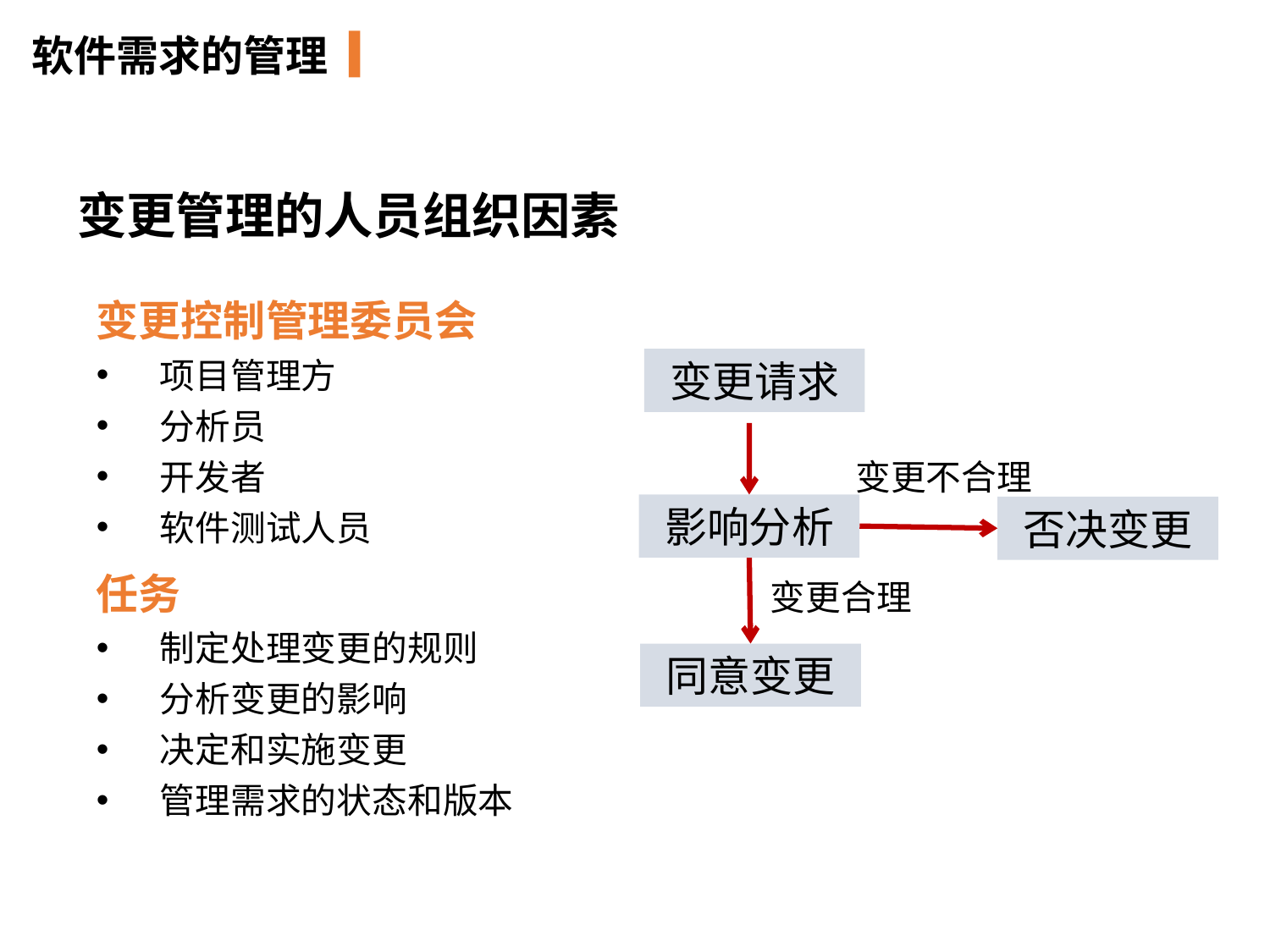

软件需求的管理

变更管理的人员组织因素
变更控制管理委员会
项目管理方
分析员
开发者
软件测试人员
任务
制定处理变更的规则
分析变更的影响
决定和实施变更
管理需求的状态和版本
变更请求
变更不合理
影响分析
否决变更
变更合理
同意变更